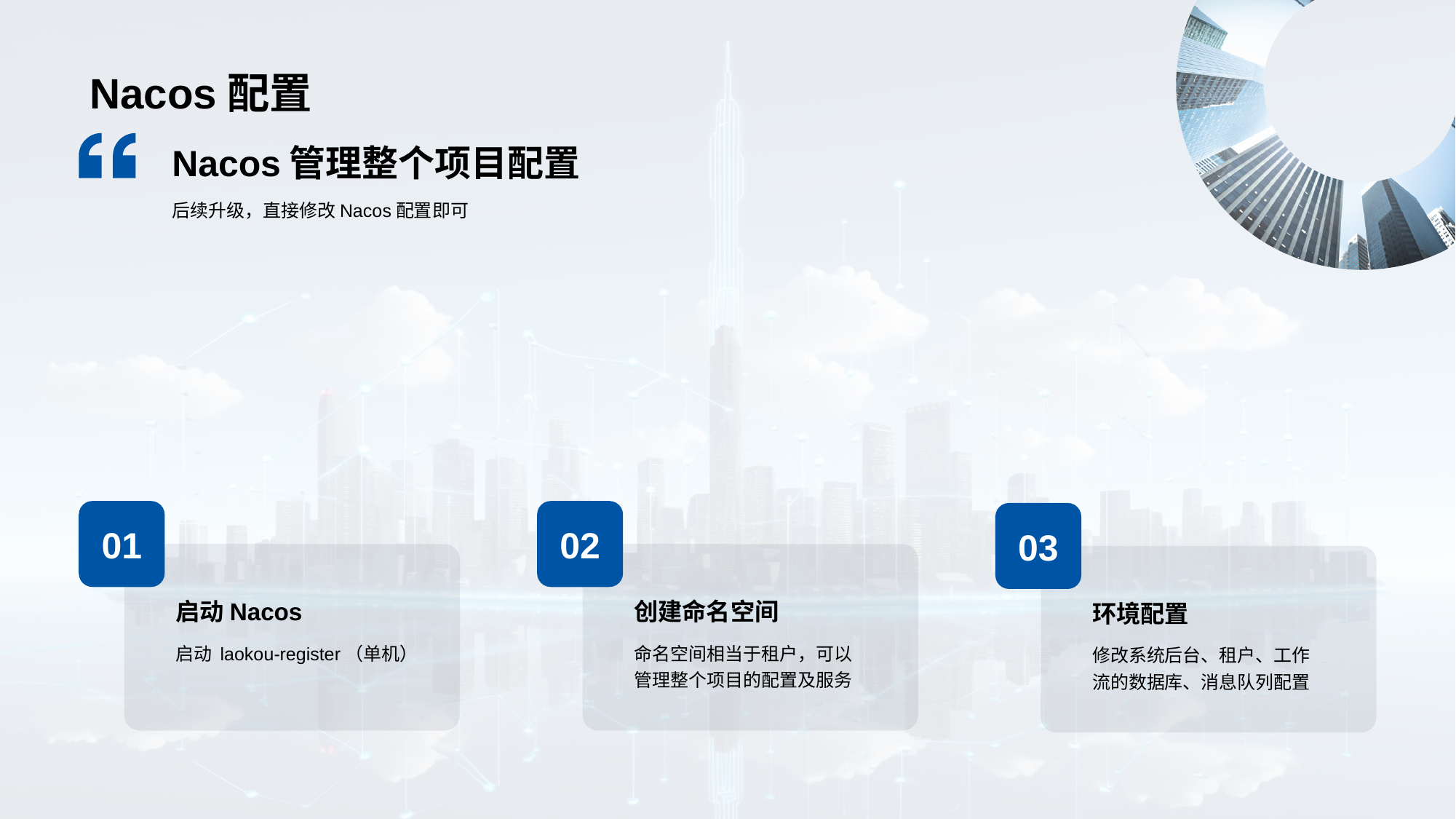

Nacos管理整个项目配置
后续升级，直接修改Nacos配置即可
01

启动Nacos
启动 laokou-register（单机）
02

创建命名空间
命名空间相当于租户，可以管理整个项目的配置及服务
03

环境配置
修改系统后台、租户、工作流的数据库、消息队列配置
# Nacos配置